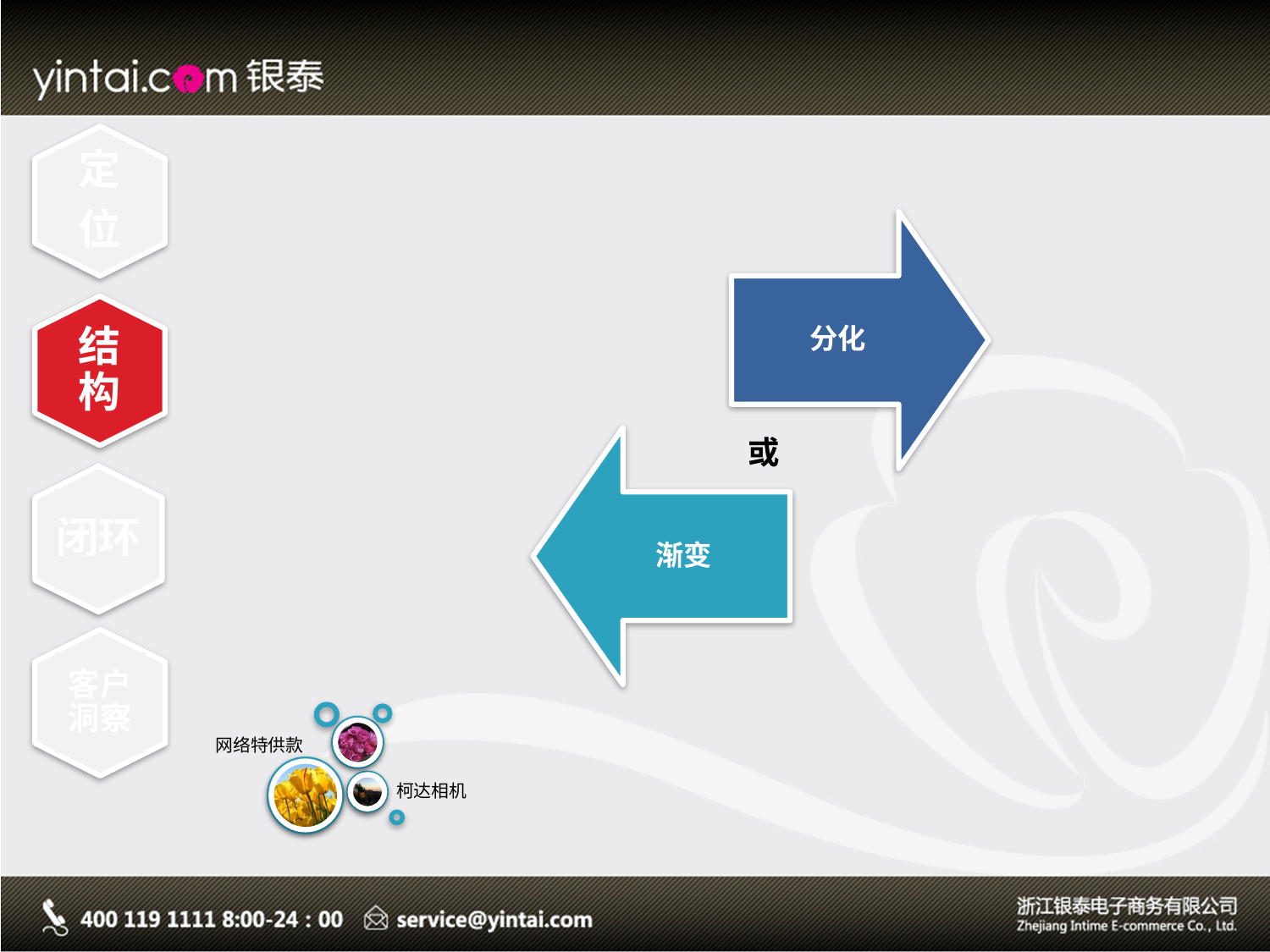

定
位
渐变
分化

结构
或

闭环

客户洞察
网络特供款
柯达相机